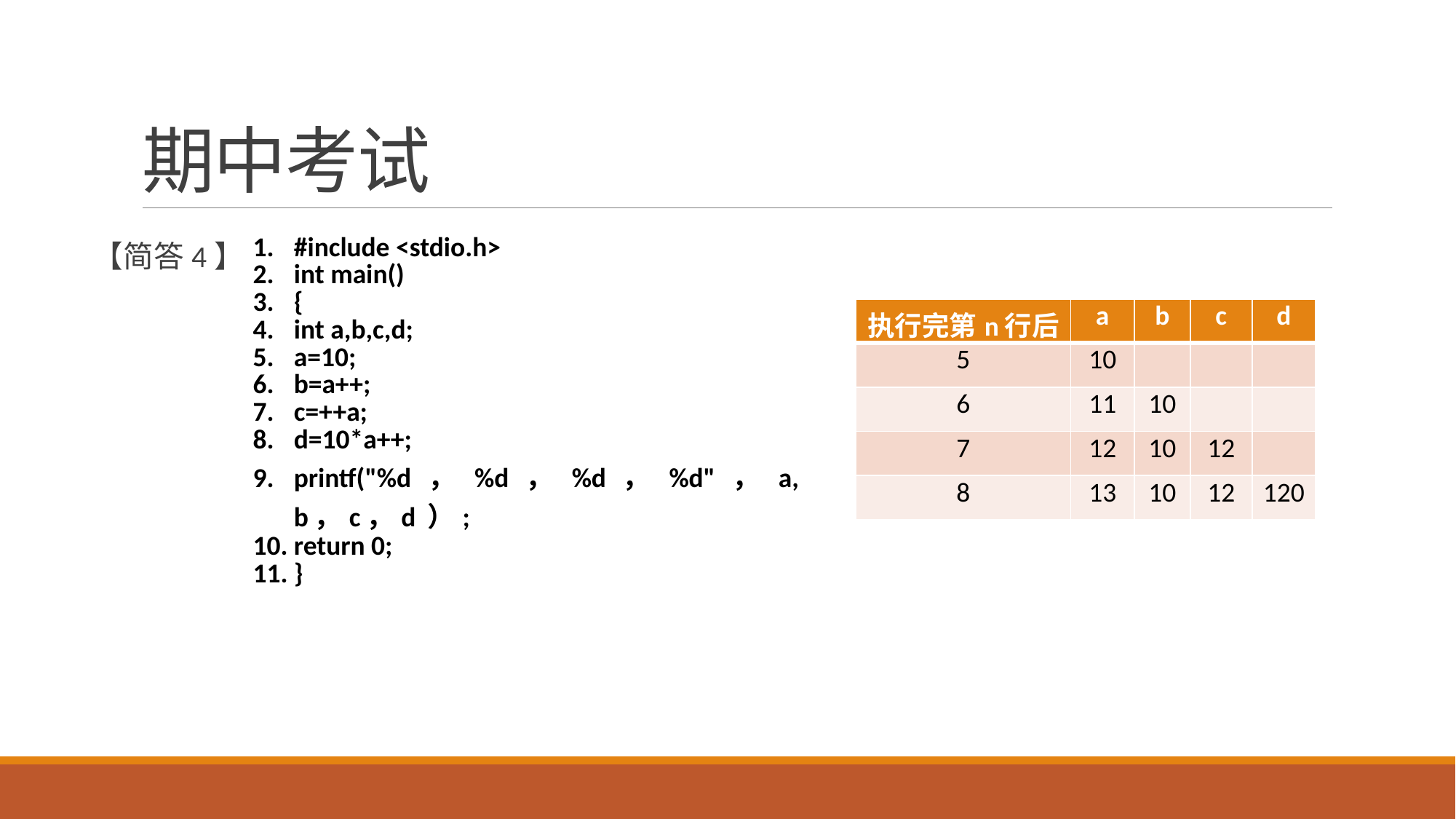

# 期中考试
【简答4】
| #include <stdio.h> int main() { int a,b,c,d; a=10; b=a++; c=++a; d=10\*a++; printf("%d，%d，%d，%d"，a, b，c，d ）; return 0; } |
| --- |
| 执行完第n行后 | a | b | c | d |
| --- | --- | --- | --- | --- |
| 5 | 10 |  |  |  |
| 6 | 11 | 10 |  |  |
| 7 | 12 | 10 | 12 |  |
| 8 | 13 | 10 | 12 | 120 |